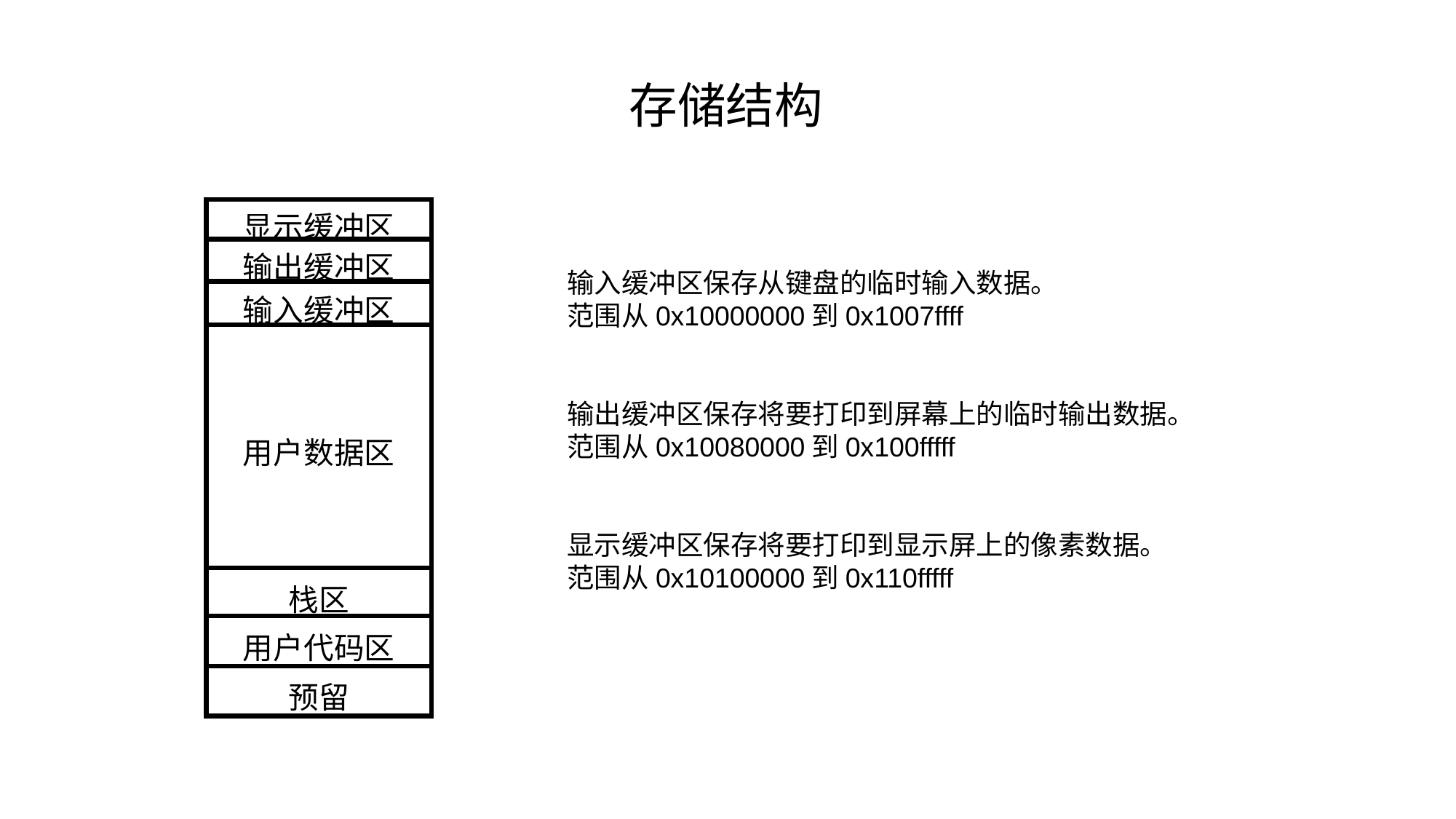

存储结构

显示缓冲区
输出缓冲区
输入缓冲区
用户数据区
栈区
用户代码区
预留
输入缓冲区保存从键盘的临时输入数据。
范围从0x10000000到0x1007ffff

输出缓冲区保存将要打印到屏幕上的临时输出数据。
范围从0x10080000到0x100fffff

显示缓冲区保存将要打印到显示屏上的像素数据。
范围从0x10100000到0x110fffff